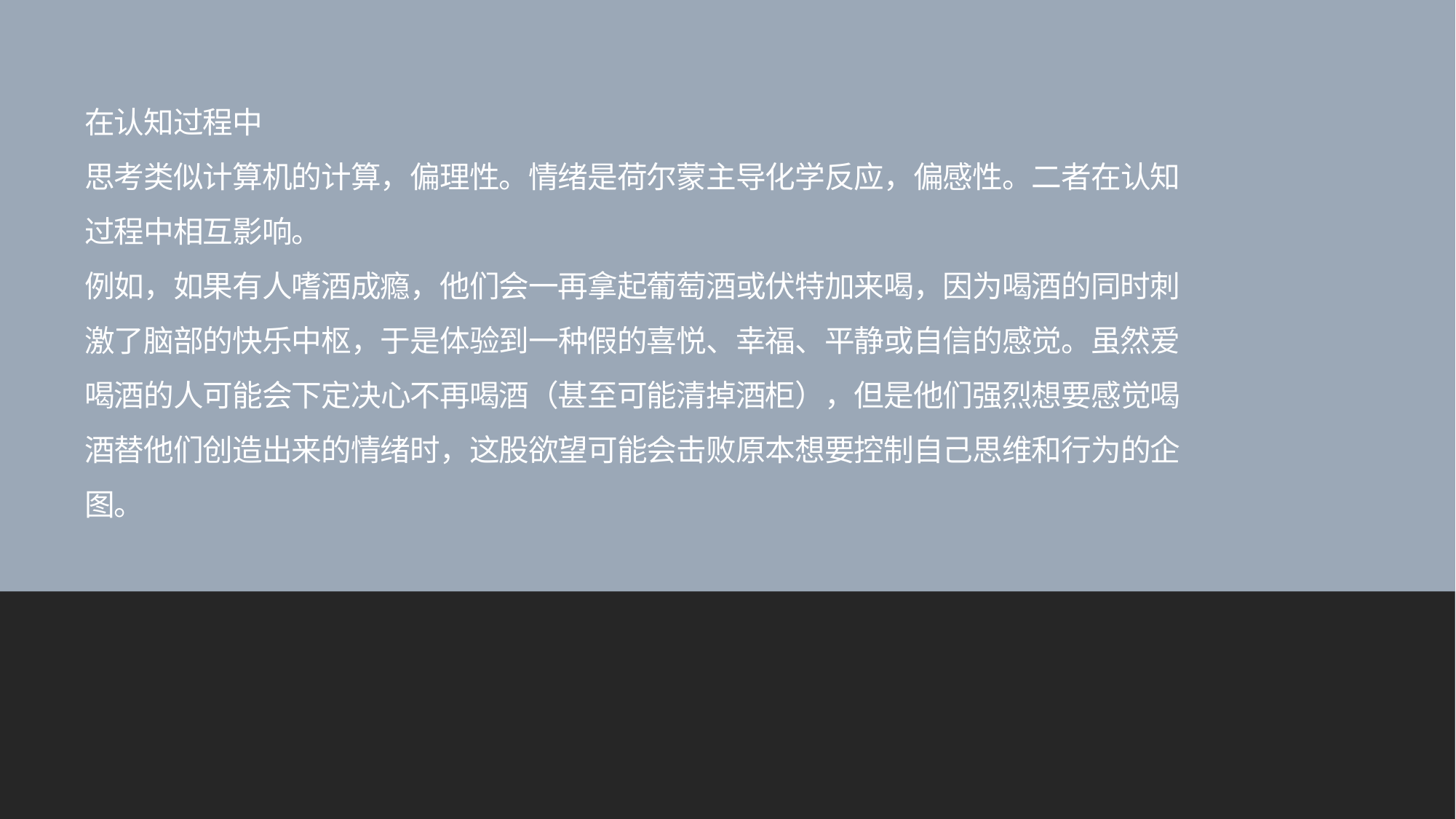

# 在认知过程中 思考类似计算机的计算，偏理性。情绪是荷尔蒙主导化学反应，偏感性。二者在认知过程中相互影响。 例如，如果有人嗜酒成瘾，他们会一再拿起葡萄酒或伏特加来喝，因为喝酒的同时刺激了脑部的快乐中枢，于是体验到一种假的喜悦、幸福、平静或自信的感觉。虽然爱喝酒的人可能会下定决心不再喝酒（甚至可能清掉酒柜），但是他们强烈想要感觉喝酒替他们创造出来的情绪时，这股欲望可能会击败原本想要控制自己思维和行为的企图。